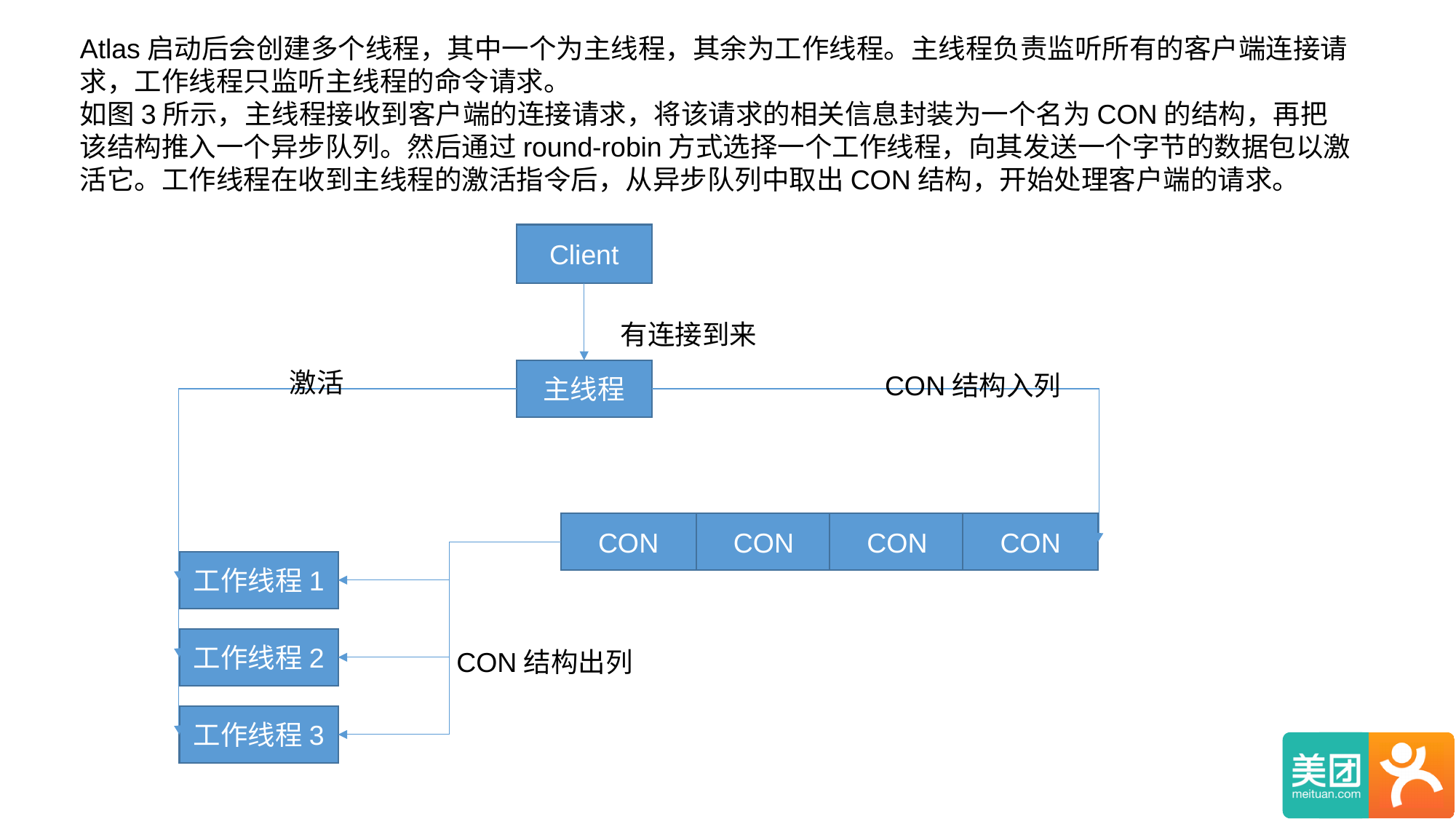

Atlas启动后会创建多个线程，其中一个为主线程，其余为工作线程。主线程负责监听所有的客户端连接请求，工作线程只监听主线程的命令请求。
如图3所示，主线程接收到客户端的连接请求，将该请求的相关信息封装为一个名为CON的结构，再把该结构推入一个异步队列。然后通过round-robin方式选择一个工作线程，向其发送一个字节的数据包以激活它。工作线程在收到主线程的激活指令后，从异步队列中取出CON结构，开始处理客户端的请求。

Client
有连接到来
激活
主线程
CON结构入列
CON
CON
CON
CON
工作线程1
工作线程2
CON结构出列
工作线程3